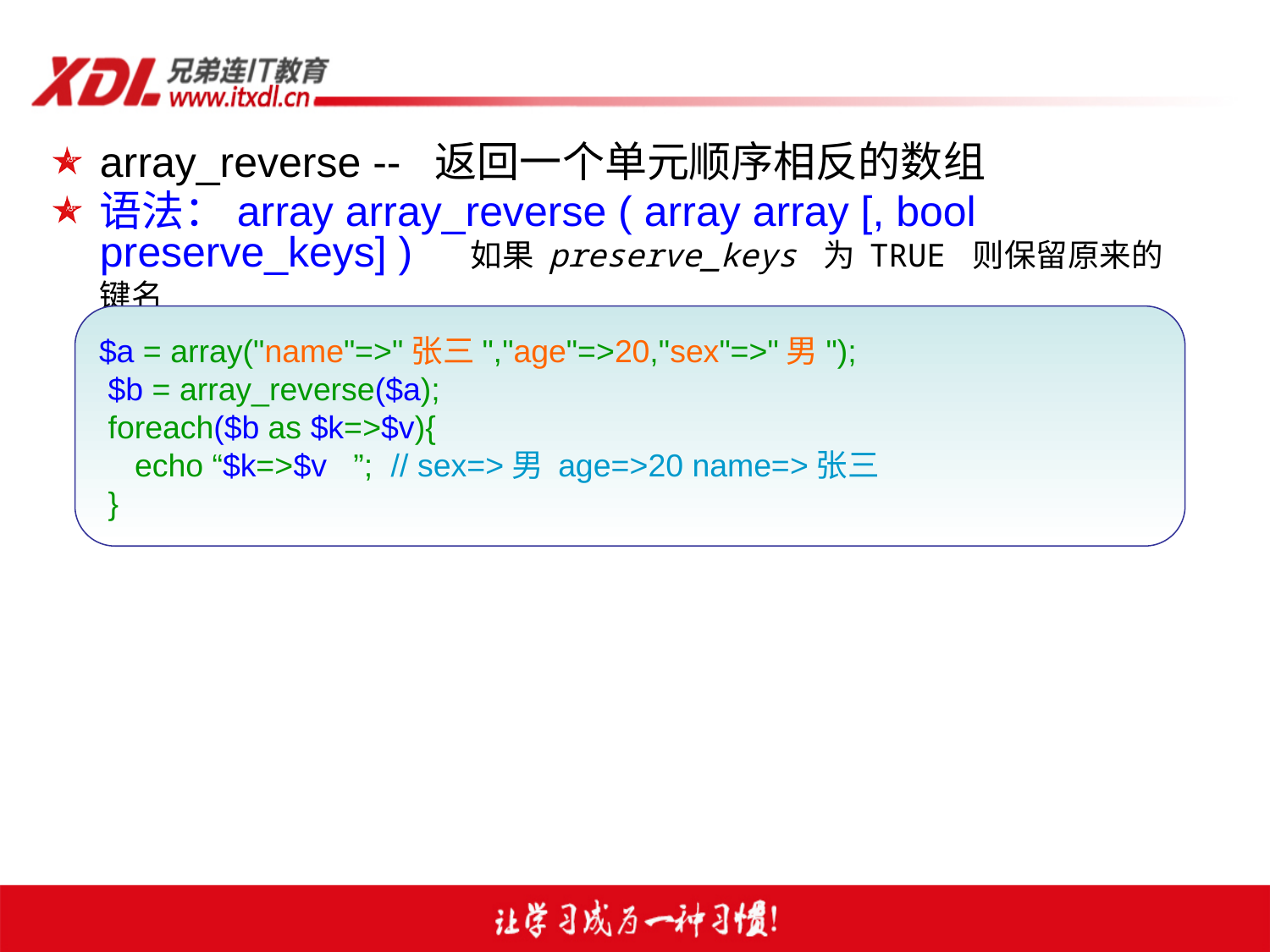

array_reverse --  返回一个单元顺序相反的数组
语法：array array_reverse ( array array [, bool preserve_keys] )    如果 preserve_keys 为 TRUE 则保留原来的键名
$a = array("name"=>"张三","age"=>20,"sex"=>"男");
 $b = array_reverse($a);
 foreach($b as $k=>$v){
    echo “$k=>$v   ”;  // sex=>男 age=>20 name=>张三
 }